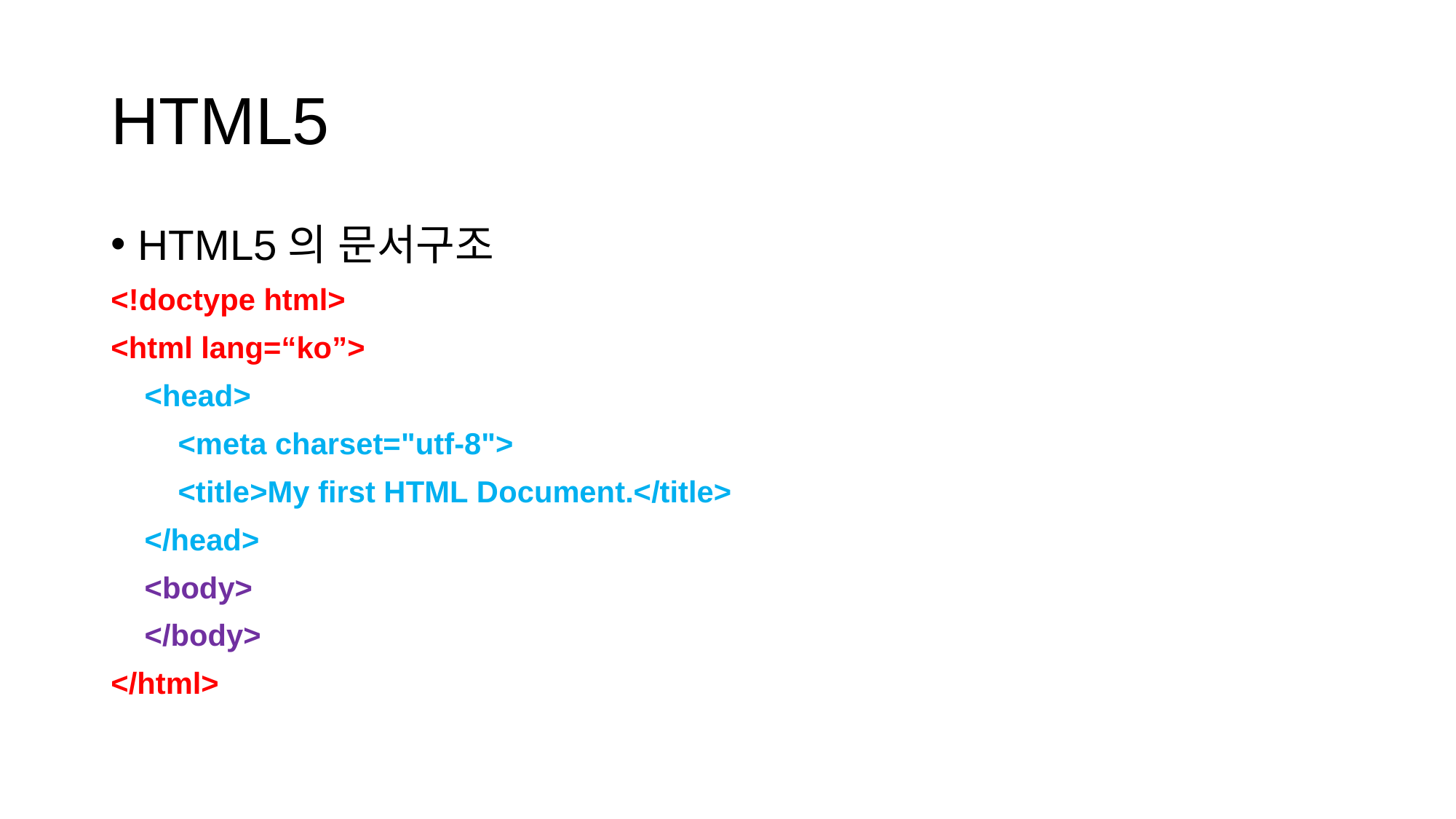

# HTML5
HTML5의 문서구조
<!doctype html>
<html lang=“ko”>
    <head>
        <meta charset="utf-8">
        <title>My first HTML Document.</title>
    </head>
    <body>
    </body>
</html>